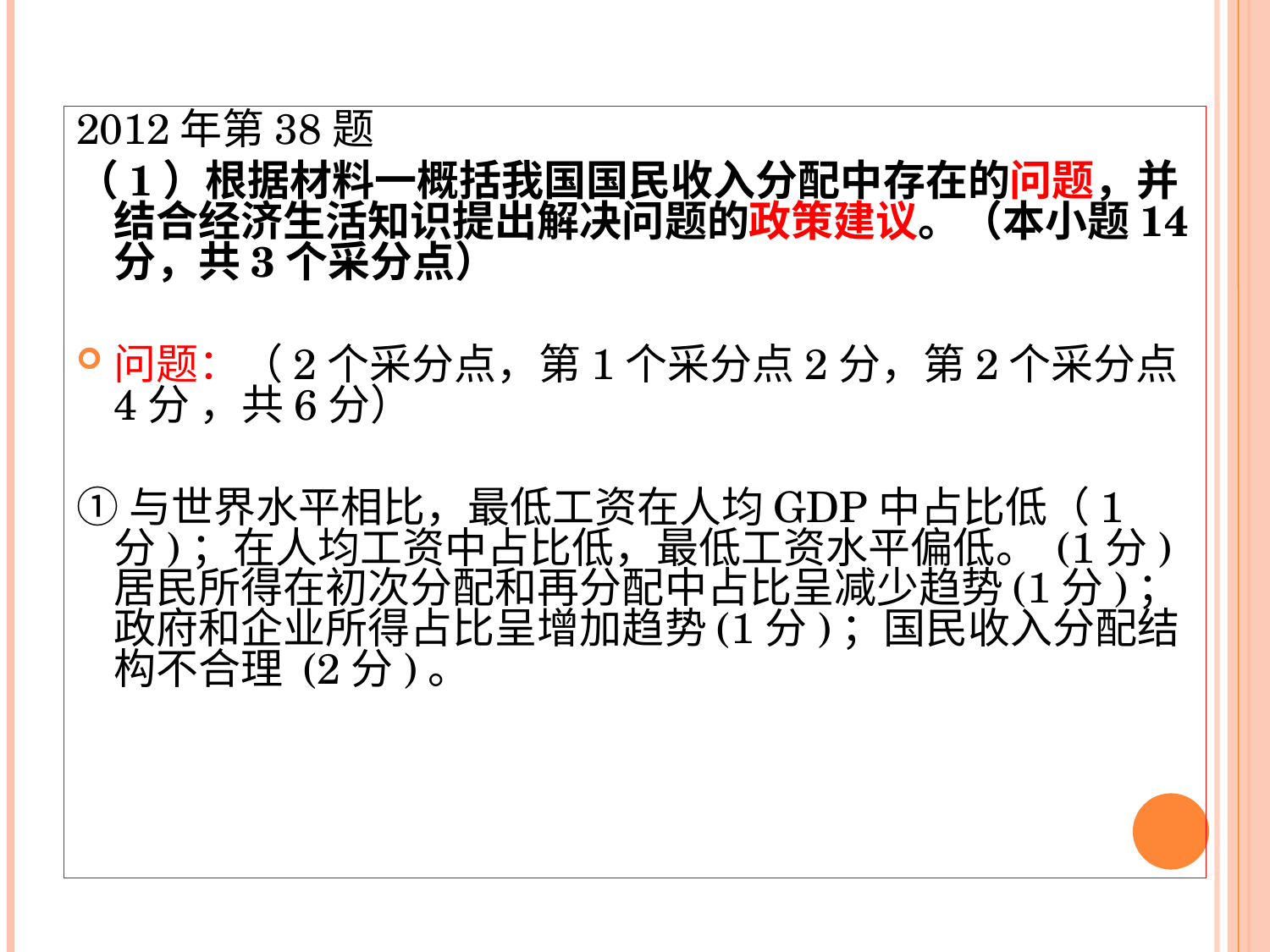

2012年第38题
（1）根据材料一概括我国国民收入分配中存在的问题，并结合经济生活知识提出解决问题的政策建议。（本小题14分，共3个采分点）

问题：（2个采分点，第1个采分点2分，第2个采分点4分 ，共6分）

①与世界水平相比，最低工资在人均GDP中占比低（1分)；在人均工资中占比低，最低工资水平偏低。 (1分) 居民所得在初次分配和再分配中占比呈减少趋势(1分)；政府和企业所得占比呈增加趋势(1分)；国民收入分配结构不合理 (2分)。